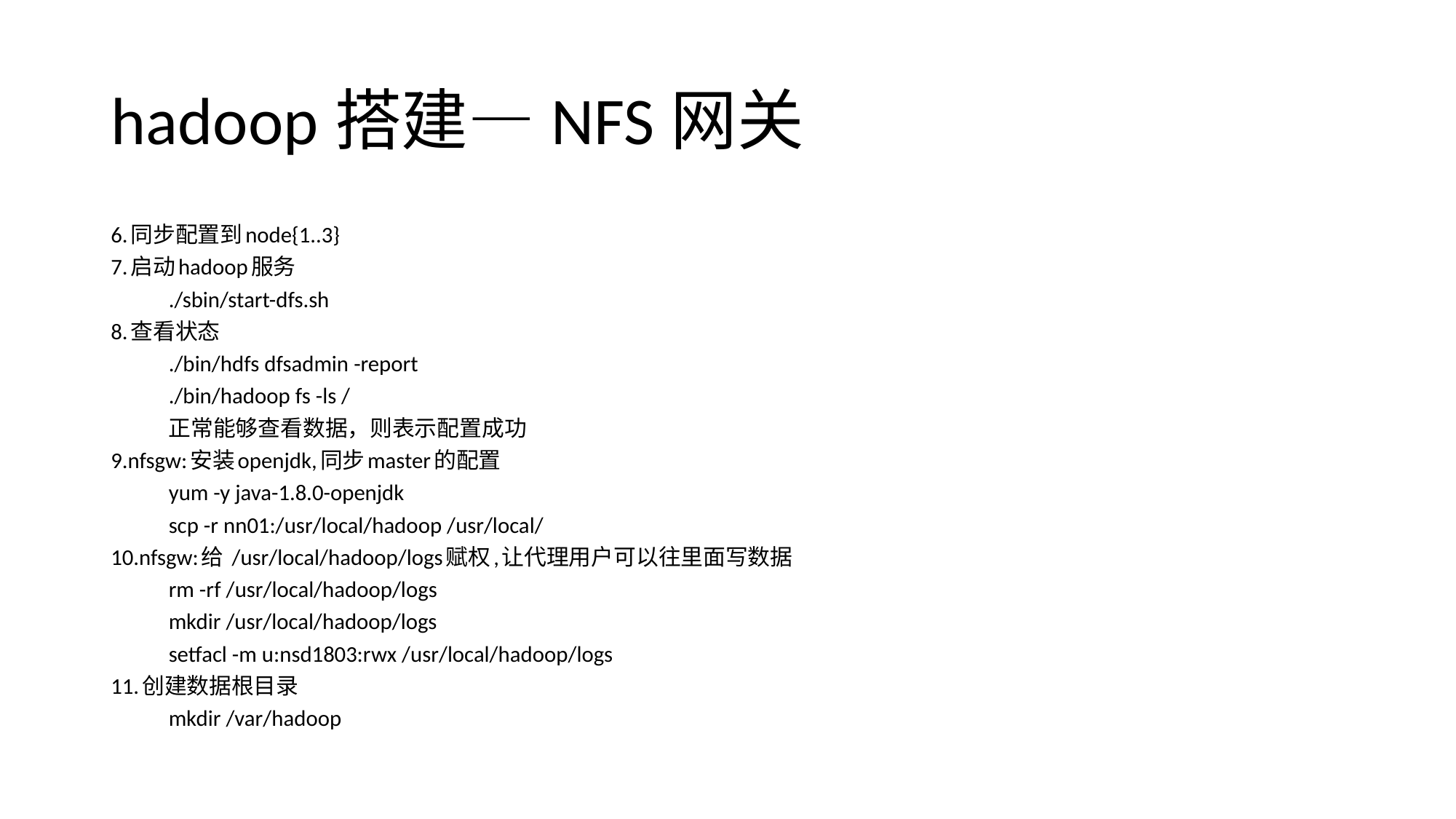

# hadoop搭建—NFS网关
6.同步配置到node{1..3}
7.启动hadoop服务
	./sbin/start-dfs.sh
8.查看状态
	./bin/hdfs dfsadmin -report
	./bin/hadoop fs -ls /
	正常能够查看数据，则表示配置成功
9.nfsgw:安装openjdk,同步master的配置
	yum -y java-1.8.0-openjdk
	scp -r nn01:/usr/local/hadoop /usr/local/
10.nfsgw:给 /usr/local/hadoop/logs赋权,让代理用户可以往里面写数据
	rm -rf /usr/local/hadoop/logs
	mkdir /usr/local/hadoop/logs
	setfacl -m u:nsd1803:rwx /usr/local/hadoop/logs
11.创建数据根目录
	mkdir /var/hadoop